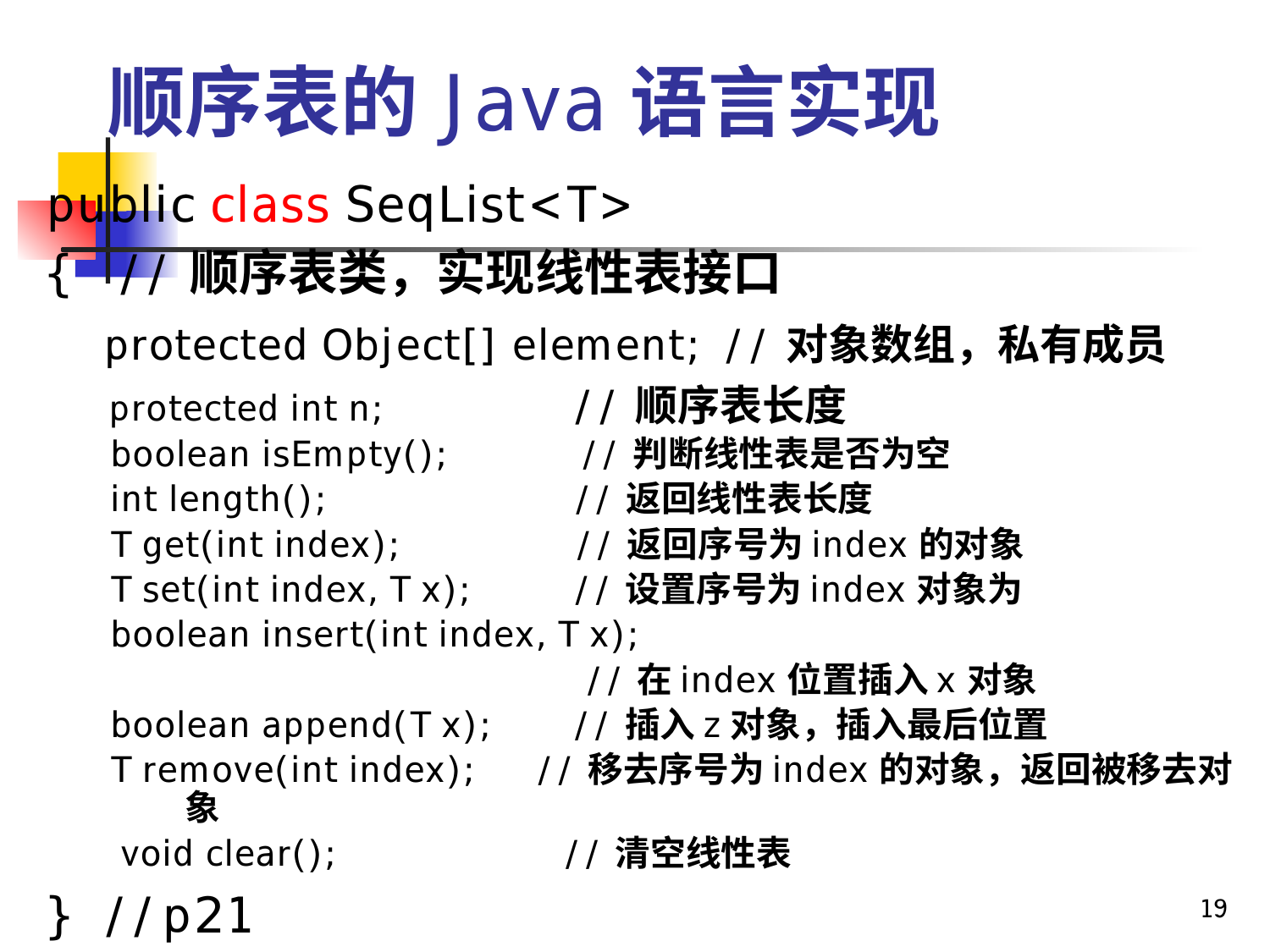

# 顺序表的Java语言实现
public class SeqList<T>
{   //顺序表类，实现线性表接口
    protected Object[] element;  //对象数组，私有成员
      protected int n;                //顺序表长度
boolean isEmpty();             //判断线性表是否为空
int length();                        //返回线性表长度
T get(int index);                 //返回序号为index的对象
T set(int index, T x);          //设置序号为index对象为
boolean insert(int index, T x);
                                              //在index位置插入x对象
boolean append(T x);        //插入z对象，插入最后位置
T remove(int index);      //移去序号为index的对象，返回被移去对象
 void clear();                   	//清空线性表
}  //p21

19